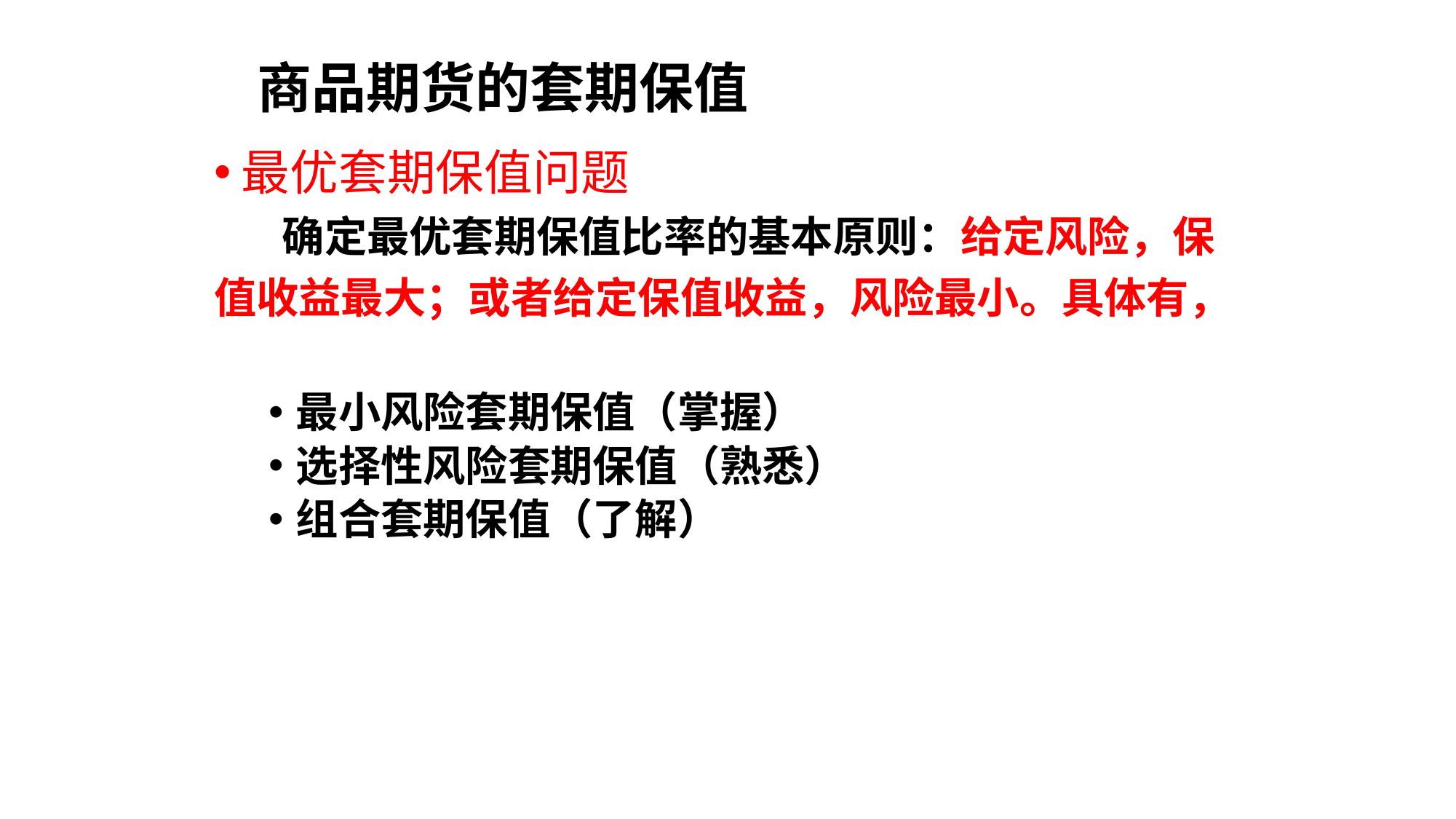

商品期货的套期保值
最优套期保值问题
      确定最优套期保值比率的基本原则：给定风险，保
值收益最大；或者给定保值收益，风险最小。具体有，

最小风险套期保值（掌握）
选择性风险套期保值（熟悉）
组合套期保值（了解）